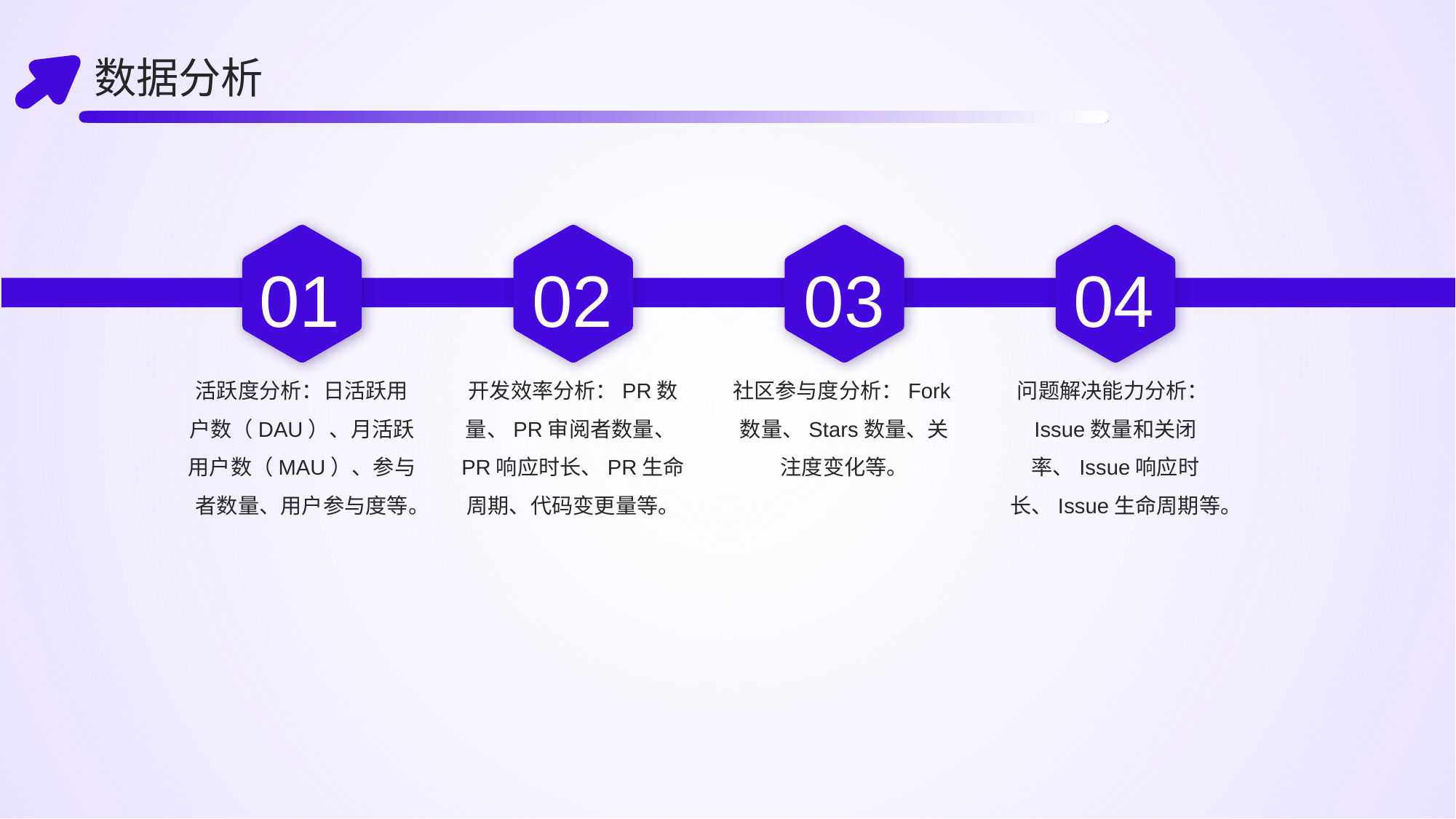

数据分析

01
02
03
04

活跃度分析：日活跃用户数（DAU）、月活跃用户数（MAU）、参与者数量、用户参与度等。
开发效率分析：PR数量、PR审阅者数量、PR响应时长、PR生命周期、代码变更量等。
社区参与度分析：Fork数量、Stars数量、关注度变化等。
问题解决能力分析：Issue数量和关闭率、Issue响应时长、Issue生命周期等。